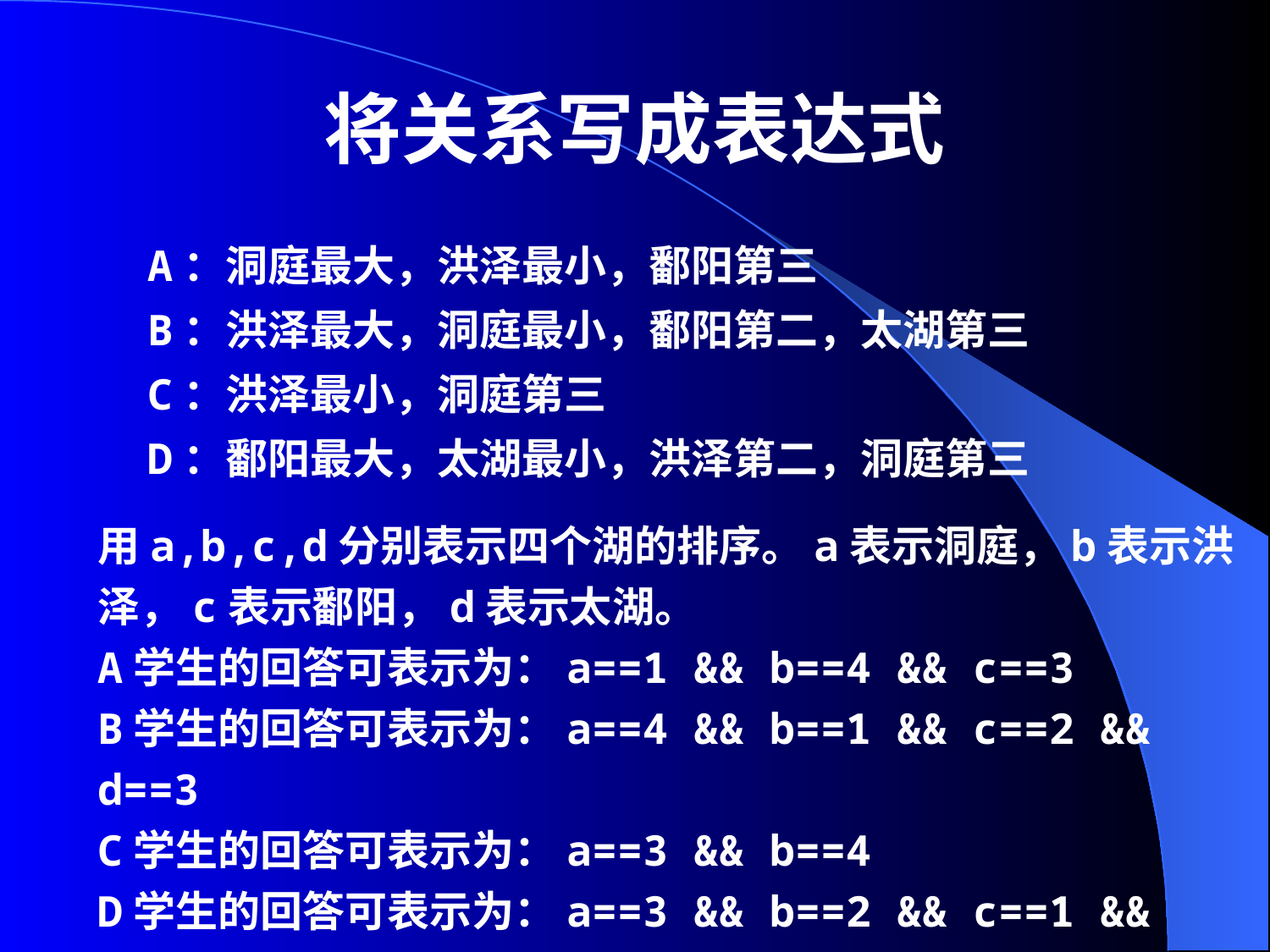

# 将关系写成表达式
A：洞庭最大，洪泽最小，鄱阳第三
B：洪泽最大，洞庭最小，鄱阳第二，太湖第三
C：洪泽最小，洞庭第三
D：鄱阳最大，太湖最小，洪泽第二，洞庭第三
用a,b,c,d分别表示四个湖的排序。a表示洞庭，b表示洪泽，c表示鄱阳，d表示太湖。
A学生的回答可表示为：a==1 && b==4 && c==3
B学生的回答可表示为：a==4 && b==1 && c==2 && d==3
C学生的回答可表示为：a==3 && b==4
D学生的回答可表示为：a==3 && b==2 && c==1 && d==4